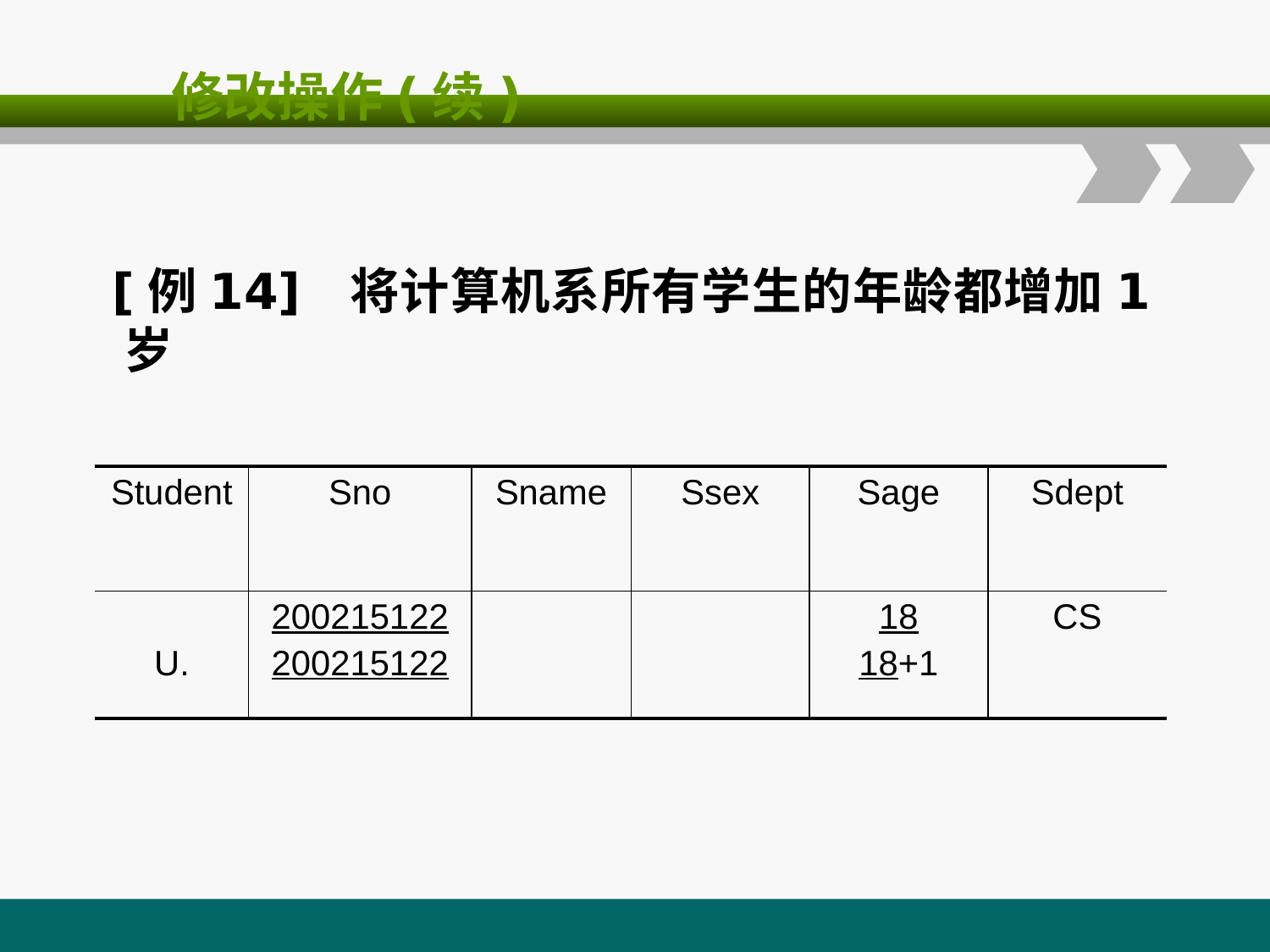

# 修改操作(续)
  [例14]  将计算机系所有学生的年龄都增加1岁
| Student | Sno | Sname | Ssex | Sage | Sdept |
| --- | --- | --- | --- | --- | --- |
| U. | 200215122 200215122 |  |  | 18 18+1 | CS |